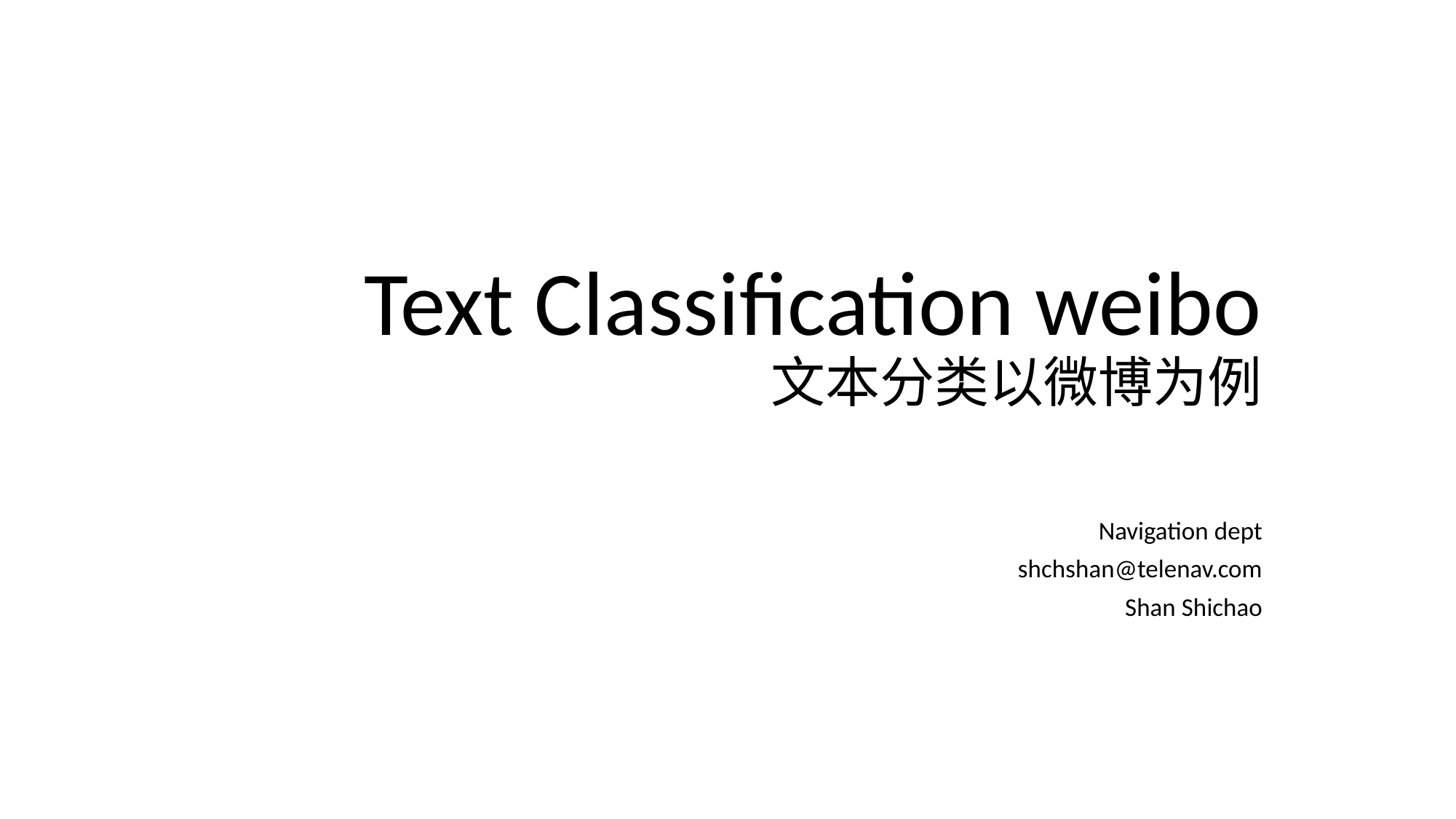

# Text Classification weibo 文本分类以微博为例
Navigation dept
shchshan@telenav.com
Shan Shichao